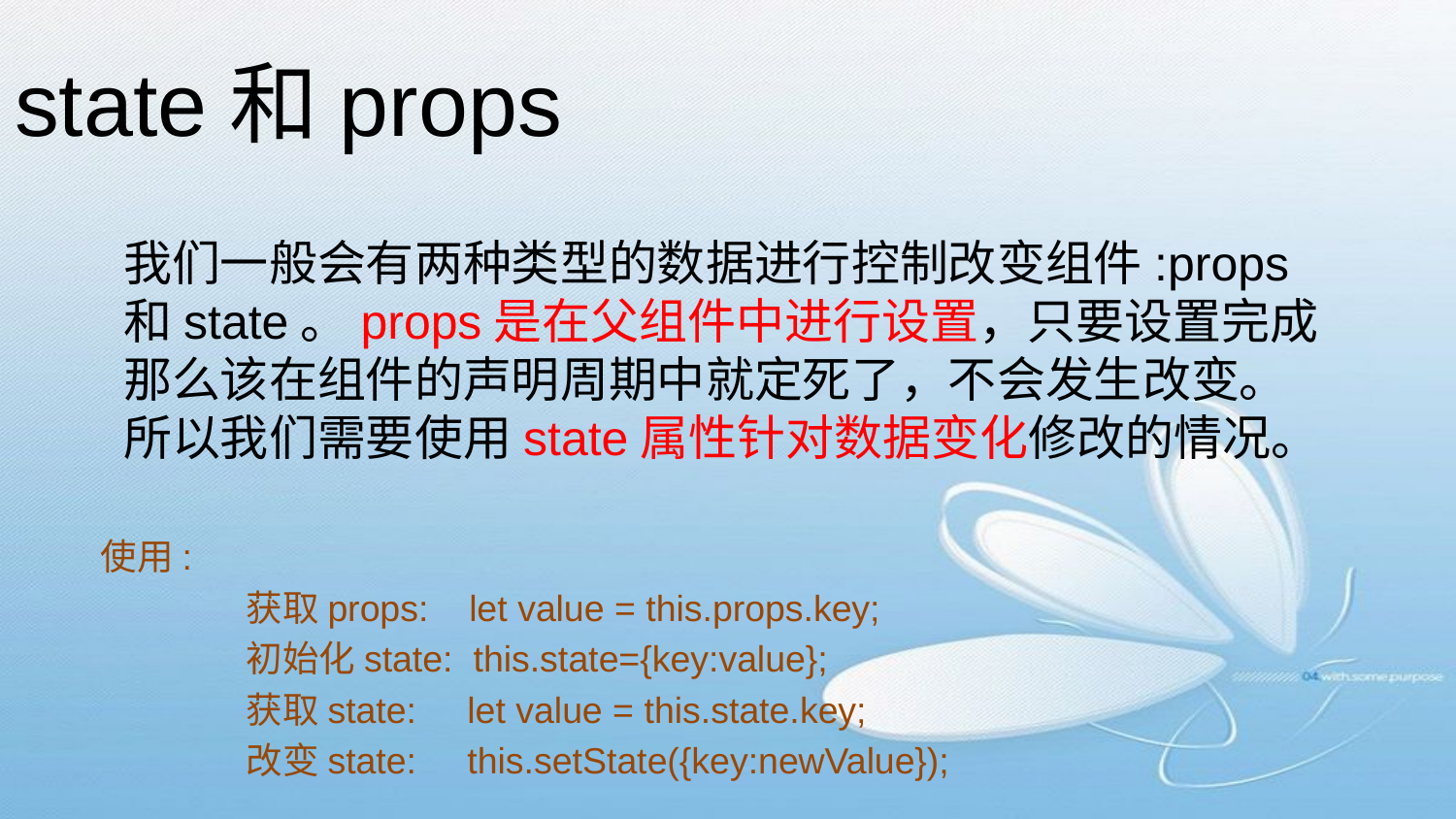

# state和props
我们一般会有两种类型的数据进行控制改变组件:props和state。props是在父组件中进行设置，只要设置完成那么该在组件的声明周期中就定死了，不会发生改变。所以我们需要使用state属性针对数据变化修改的情况。
使用:
	获取props:    let value = this.props.key;
	初始化state:  this.state={key:value};
	获取state:     let value = this.state.key;
	改变state:     this.setState({key:newValue});